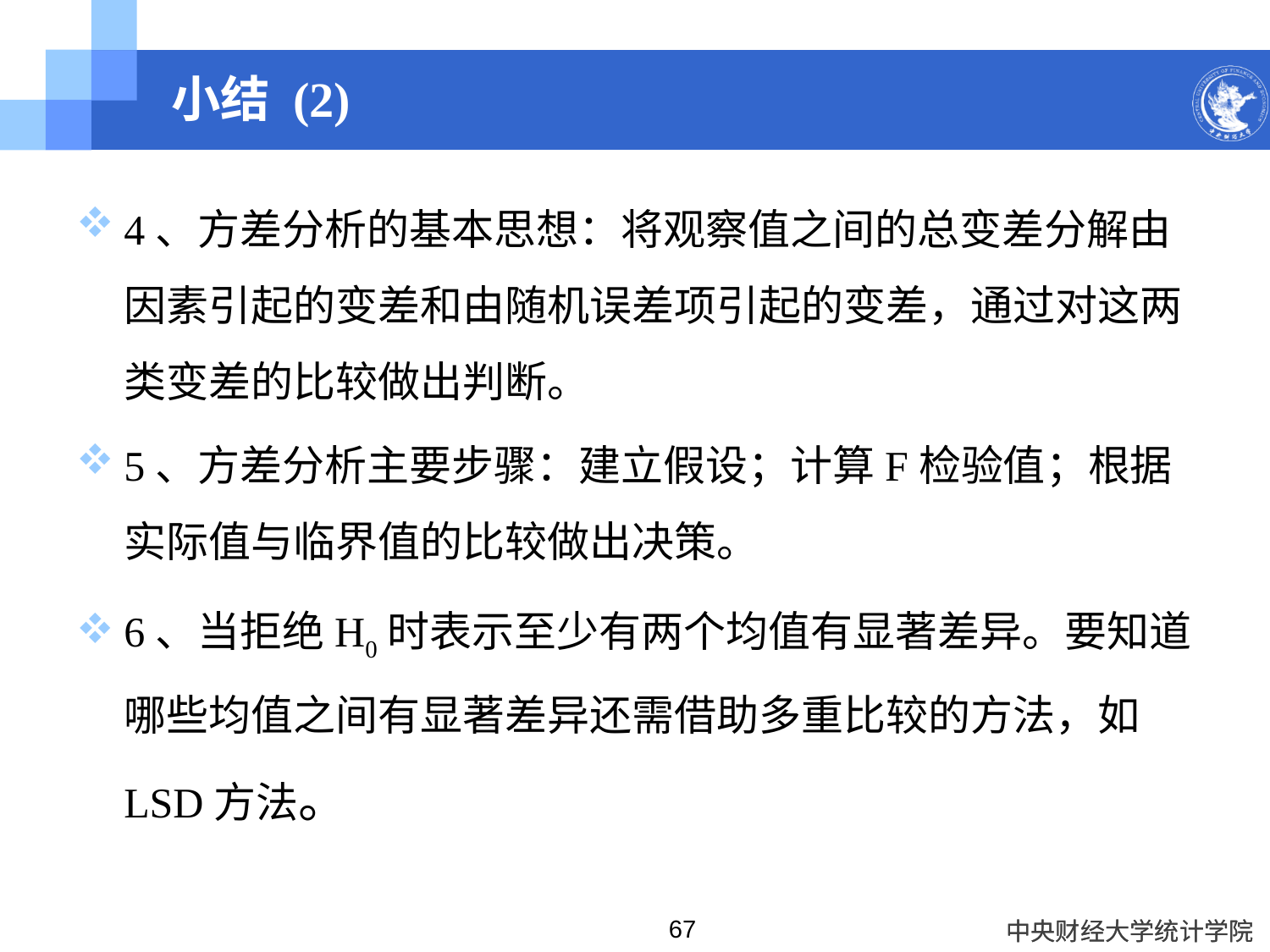

# 小结 (2)
4、方差分析的基本思想：将观察值之间的总变差分解由因素引起的变差和由随机误差项引起的变差，通过对这两类变差的比较做出判断。
5、方差分析主要步骤：建立假设；计算F检验值；根据实际值与临界值的比较做出决策。
6、当拒绝H0时表示至少有两个均值有显著差异。要知道哪些均值之间有显著差异还需借助多重比较的方法，如LSD方法。

67